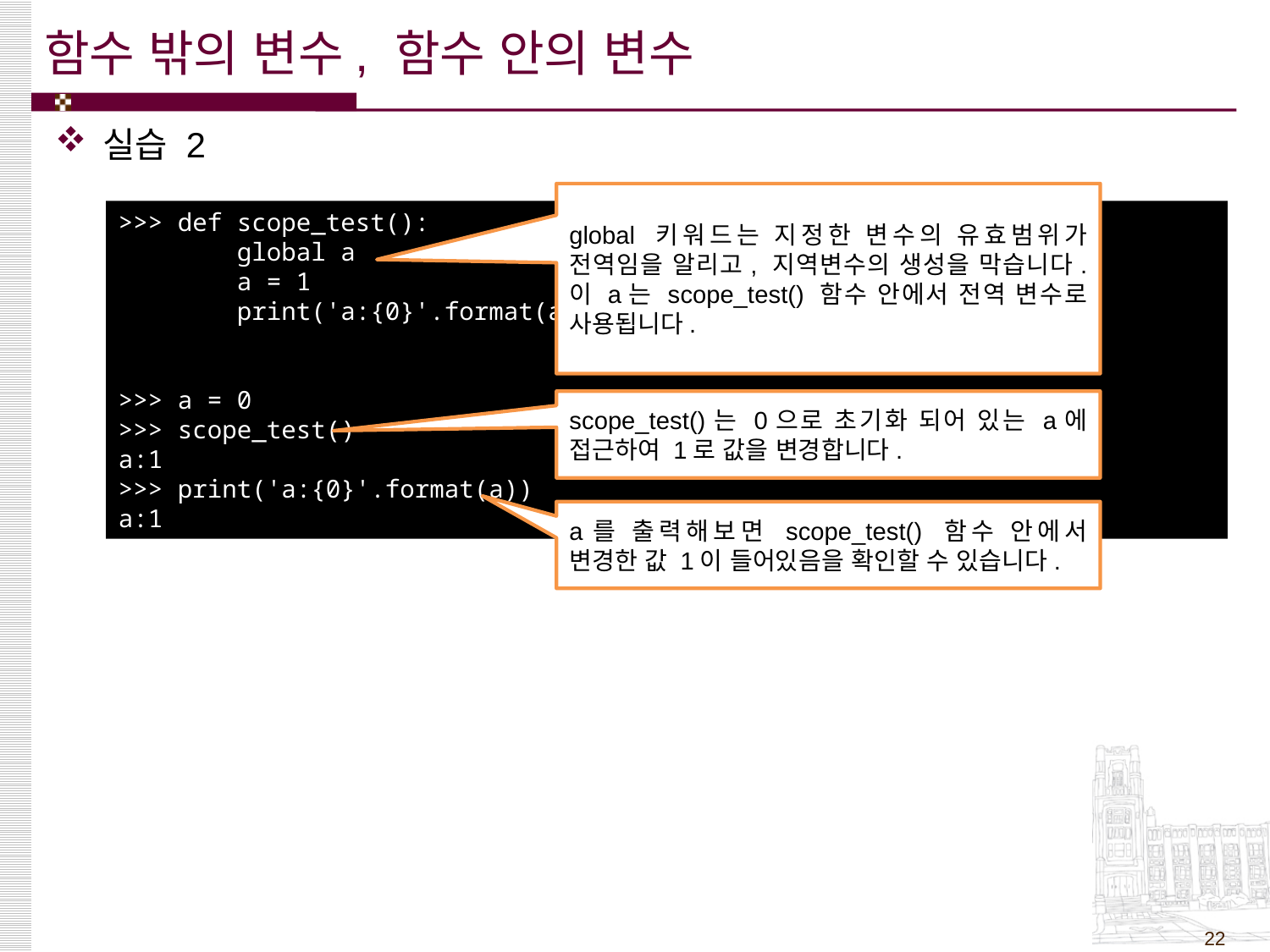

# 함수 밖의 변수, 함수 안의 변수
실습 2

global 키워드는 지정한 변수의 유효범위가 전역임을 알리고, 지역변수의 생성을 막습니다. 이 a는 scope_test() 함수 안에서 전역 변수로 사용됩니다.
>>> def scope_test():
        global a
        a = 1
        print('a:{0}'.format(a))

>>> a = 0
>>> scope_test()
a:1
>>> print('a:{0}'.format(a))
a:1
scope_test()는 0으로 초기화 되어 있는 a에 접근하여 1로 값을 변경합니다.
a를 출력해보면 scope_test() 함수 안에서 변경한 값 1이 들어있음을 확인할 수 있습니다.